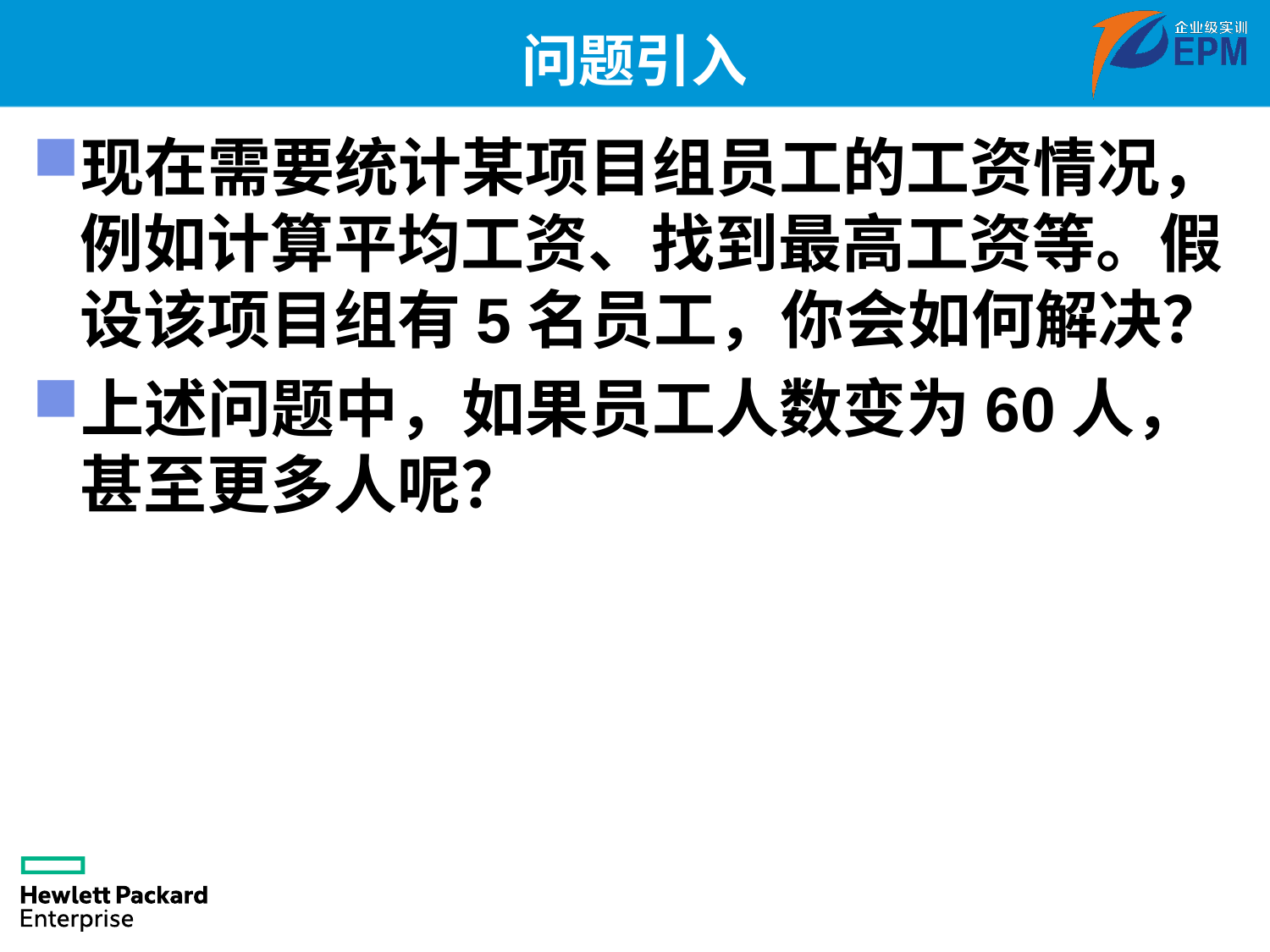

# 问题引入
现在需要统计某项目组员工的工资情况，例如计算平均工资、找到最高工资等。假设该项目组有5名员工，你会如何解决？
上述问题中，如果员工人数变为60人，甚至更多人呢？